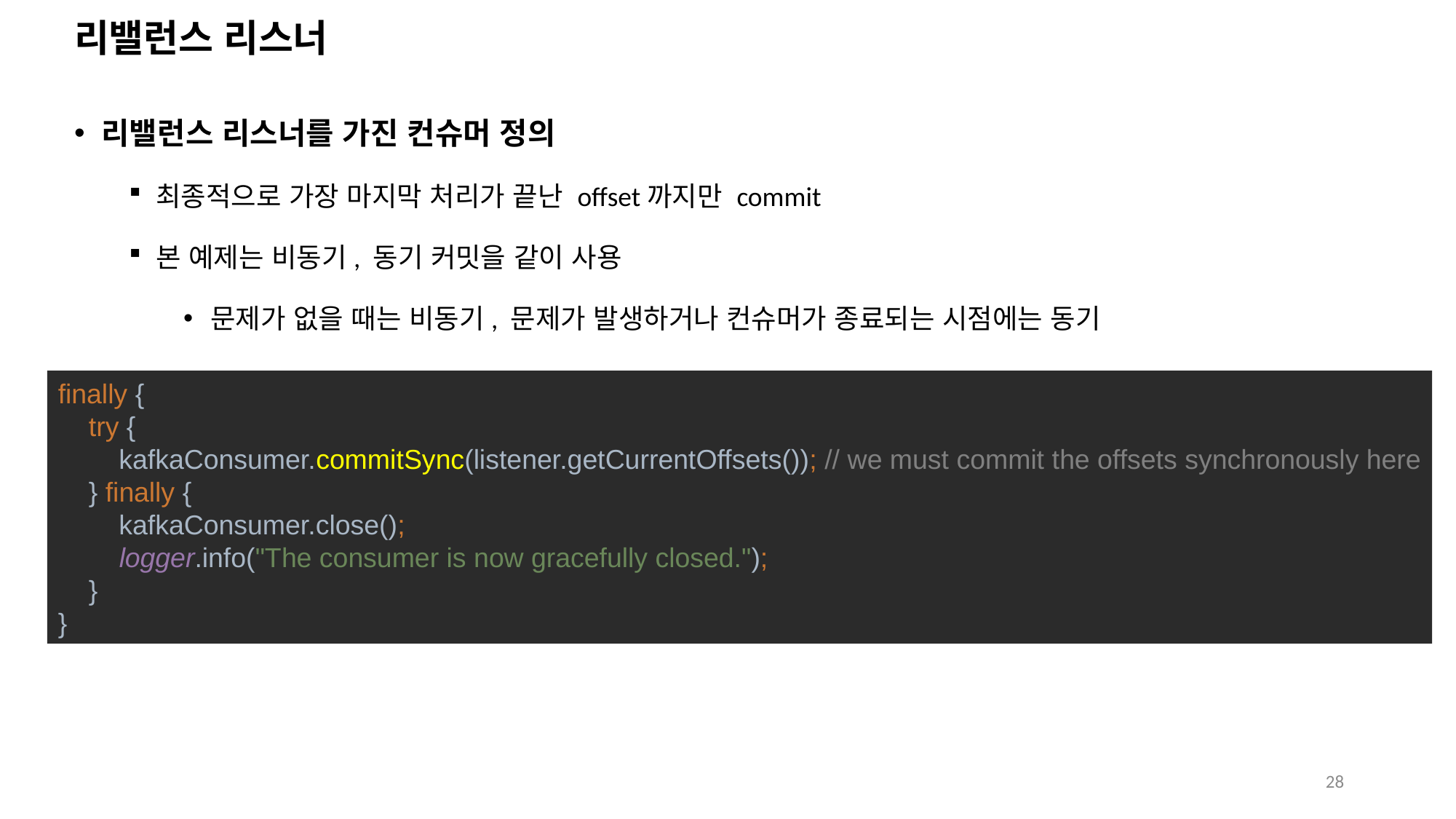

# 리밸런스 리스너
리밸런스 리스너를 가진 컨슈머 정의
최종적으로 가장 마지막 처리가 끝난 offset까지만 commit
본 예제는 비동기, 동기 커밋을 같이 사용
문제가 없을 때는 비동기, 문제가 발생하거나 컨슈머가 종료되는 시점에는 동기

finally {
    try {
        kafkaConsumer.commitSync(listener.getCurrentOffsets()); // we must commit the offsets synchronously here
    } finally {
        kafkaConsumer.close();
        logger.info("The consumer is now gracefully closed.");
    }
}
28